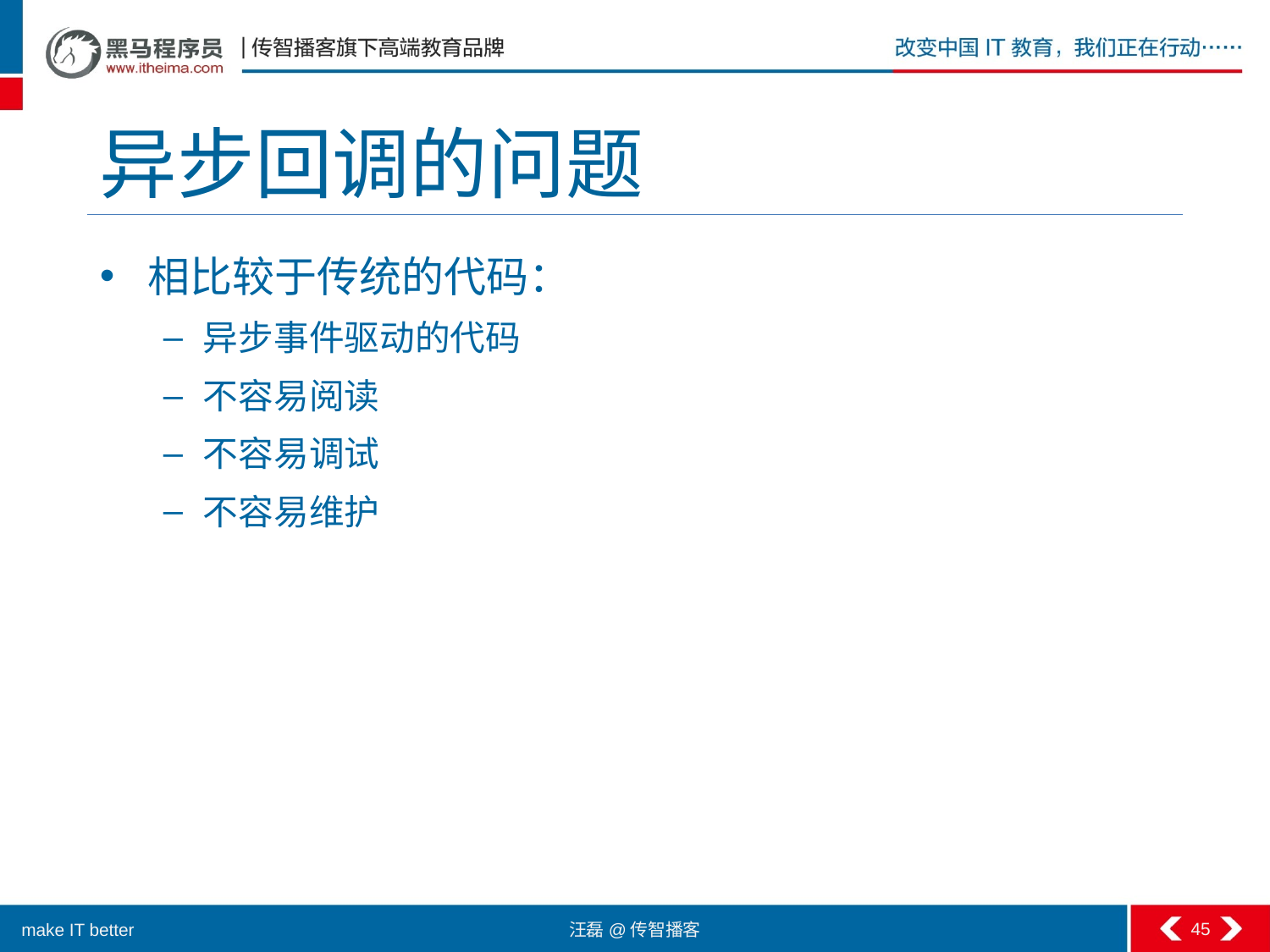

# 异步回调的问题
相比较于传统的代码：
异步事件驱动的代码
不容易阅读
不容易调试
不容易维护

45
汪磊@传智播客
make IT better